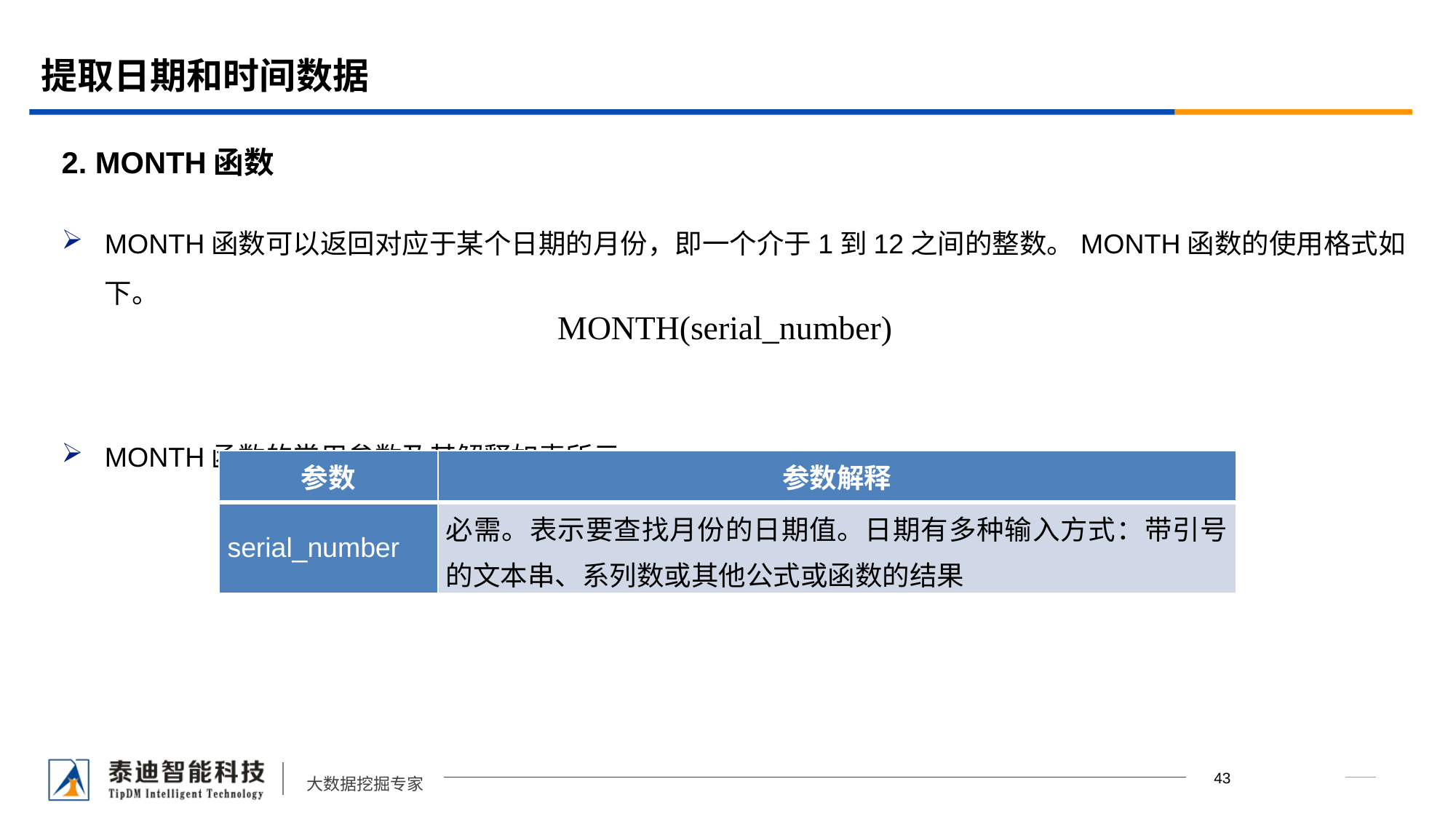

# 提取日期和时间数据
2. MONTH函数
MONTH函数可以返回对应于某个日期的月份，即一个介于1到12之间的整数。MONTH函数的使用格式如下。

MONTH函数的常用参数及其解释如表所示。
MONTH(serial_number)
| 参数 | 参数解释 |
| --- | --- |
| serial\_number | 必需。表示要查找月份的日期值。日期有多种输入方式：带引号的文本串、系列数或其他公式或函数的结果 |